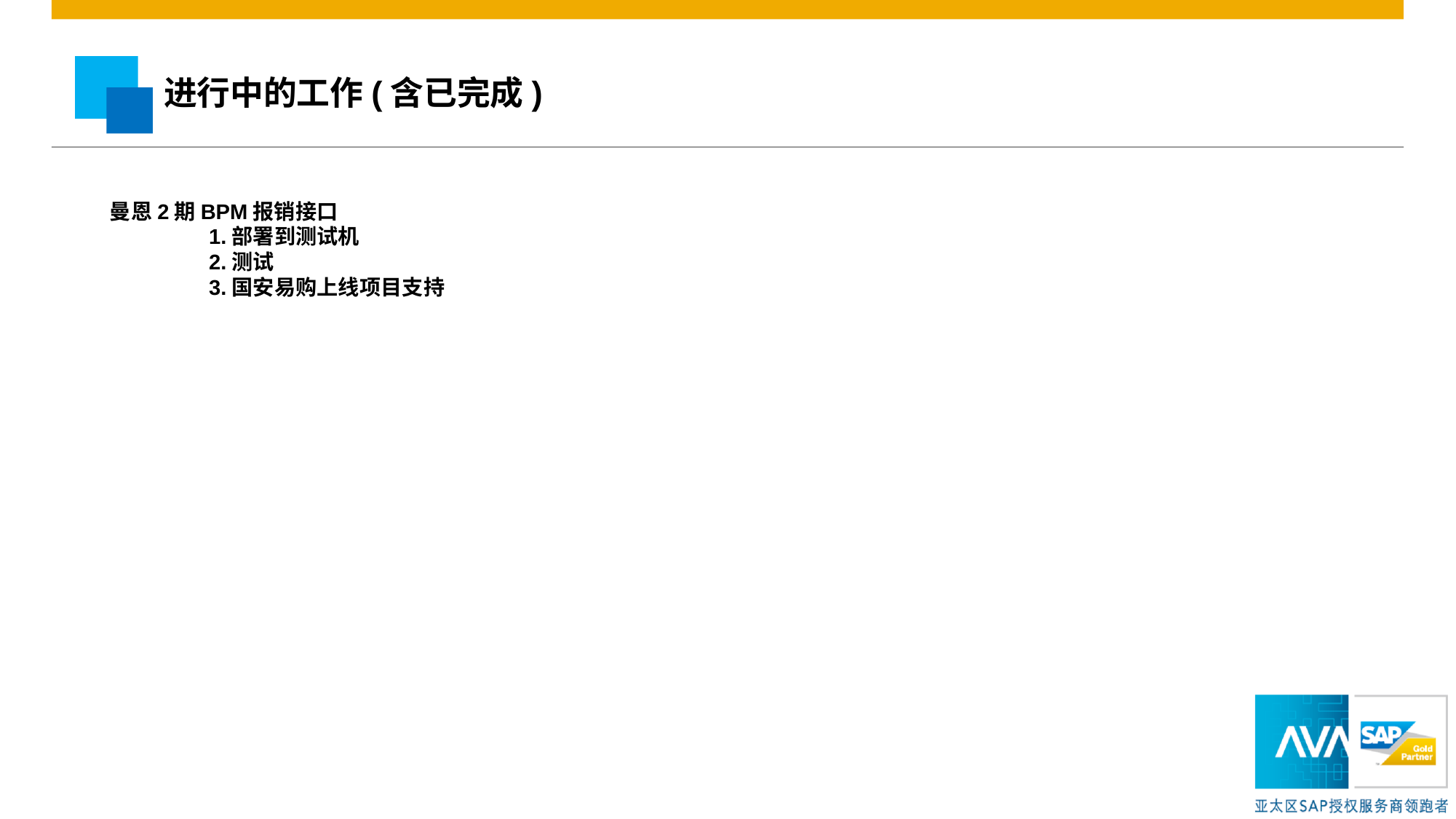

进行中的工作(含已完成)
 曼恩2期BPM报销接口
	1.部署到测试机
	2.测试
	3.国安易购上线项目支持